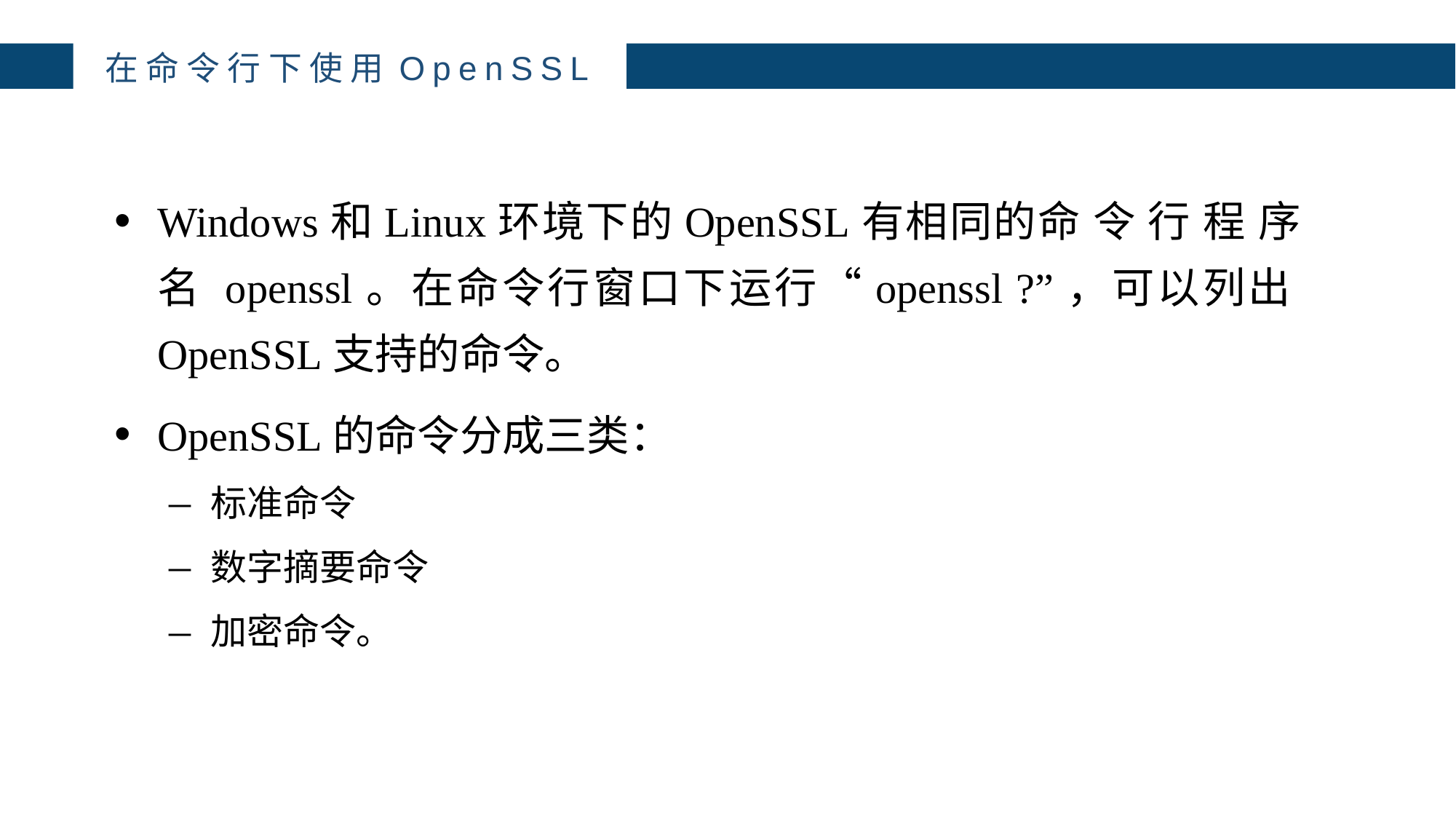

# 在命令行下使用OpenSSL
Windows和Linux环境下的OpenSSL有相同的命 令 行 程 序 名 openssl。在命令行窗口下运行“openssl ?”，可以列出OpenSSL支持的命令。
OpenSSL的命令分成三类：
标准命令
数字摘要命令
加密命令。